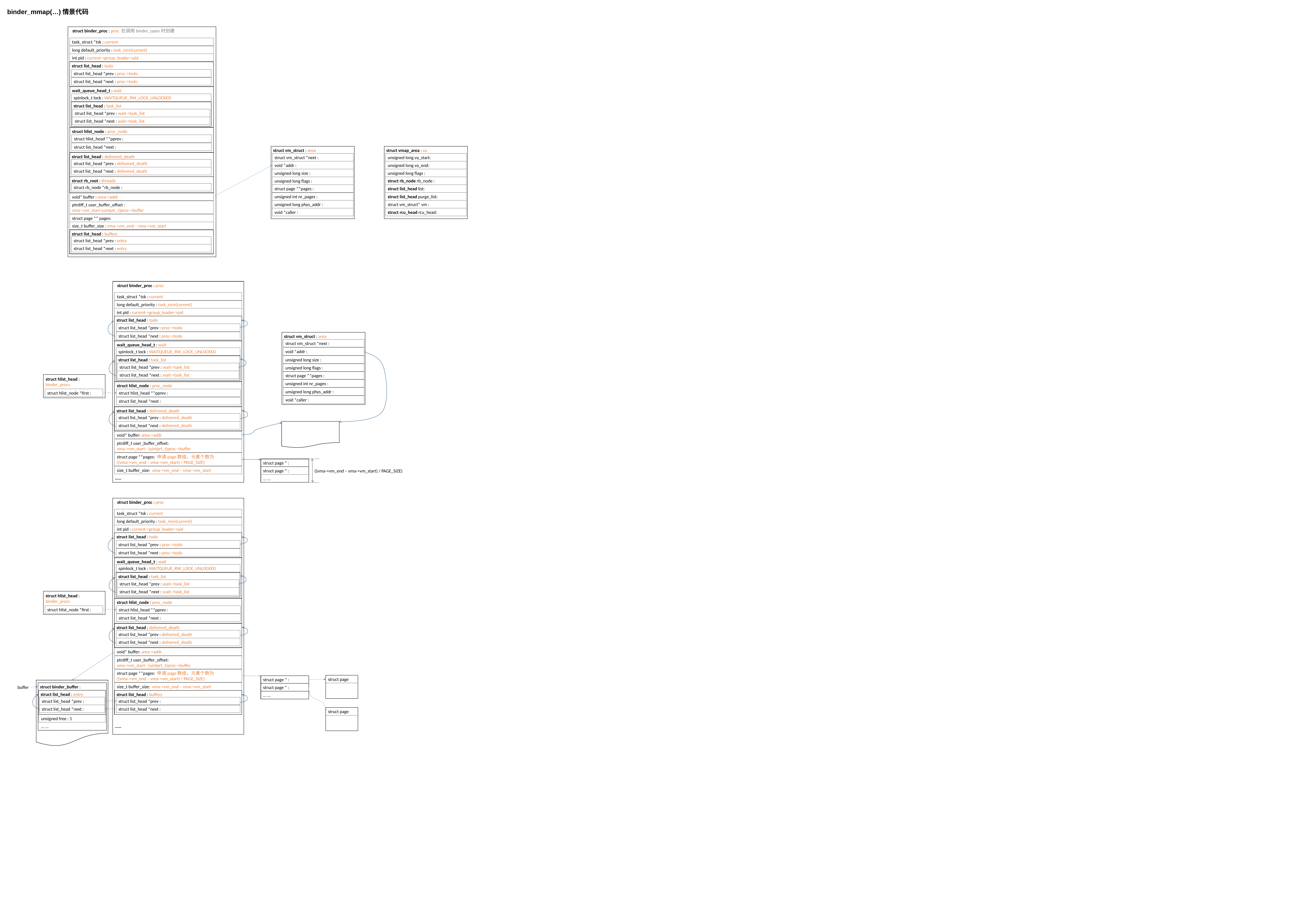

binder_mmap(…)情景代码

struct binder_proc : proc 在调用binder_open时创建
task_struct *tsk : current
long default_priority : task_nice(current)
int pid : current->group_leader->pid
struct list_head : todo

struct list_head *prev : proc->todo
struct list_head *next : proc->todo
wait_queue_head_t : wait

spinlock_t lock : WAITQUEUE_RW_LOCK_UNLOCKED
struct list_head : task_list

struct list_head *prev : wait->task_list
struct list_head *next : wait->task_list
struct hlist_node : proc_node

struct hlist_head **pprev :
struct list_head *next :
struct vmap_area : va
struct vm_struct : area

struct list_head : delivered_death

unsigned long va_start:
struct vm_struct *next :
struct list_head *prev : delivered_death
unsigned long va_end:
void *addr :
struct list_head *next : delivered_death
unsigned long flags :
unsigned long size :
struct rb_root : threads

struct rb_node rb_node :
unsigned long flags :
struct rb_node *rb_node :
struct list_head list:
struct page **pages :
struct list_head purge_list:
unsigned int nr_pages :
void* buffer : area->addr
struct vm_struct* vm :
unsigned long phys_addr :
ptrdiff_t user_buffer_offset :
vma->vm_start-(uintptr_t)proc->buffer
struct rcu_head rcu_head:
void *caller :
struct page ** pages:
size_t buffer_size : vma->vm_end – vma->vm_start
struct list_head : buffers

struct list_head *prev : entry
struct list_head *next : entry

struct binder_proc : proc
task_struct *tsk : current
long default_priority : task_nice(current)
int pid : current->group_leader->pid
struct list_head : todo

struct list_head *prev : proc->todo
struct list_head *next : proc->todo
struct vm_struct : area

struct vm_struct *next :
wait_queue_head_t : wait

void *addr :
spinlock_t lock : WAITQUEUE_RW_LOCK_UNLOCKED

unsigned long size :
struct list_head : task_list

struct list_head *prev : wait->task_list
unsigned long flags :
struct list_head *next : wait->task_list
struct page **pages :

struct hlist_head :
binder_procs
struct hlist_node *first :
unsigned int nr_pages :
struct hlist_node : proc_node

unsigned long phys_addr :
struct hlist_head **pprev :
void *caller :
struct list_head *next :
struct list_head : delivered_death

struct list_head *prev : delivered_death
struct list_head *next : delivered_death

void* buffer: area->addr
ptrdiff_t user_buffer_offset:
vma->vm_start– (uintprt_t)proc->buffer
struct page **pages: 申请page数组，元素个数为
((vma->vm_end – vma->vm_start) / PAGE_SIZE)
struct page * :

size_t buffer_size:  vma->vm_end – vma->vm_start
struct page * :
((vma->vm_end – vma->vm_start) / PAGE_SIZE)
……
… …

struct binder_proc : proc
task_struct *tsk : current
long default_priority : task_nice(current)
int pid : current->group_leader->pid
struct list_head : todo

struct list_head *prev : proc->todo
struct list_head *next : proc->todo
wait_queue_head_t : wait

spinlock_t lock : WAITQUEUE_RW_LOCK_UNLOCKED
struct list_head : task_list

struct list_head *prev : wait->task_list
struct list_head *next : wait->task_list

struct hlist_head :
binder_procs
struct hlist_node *first :
struct hlist_node : proc_node

struct hlist_head **pprev :
struct list_head *next :
struct list_head : delivered_death

struct list_head *prev : delivered_death
struct list_head *next : delivered_death
void* buffer: area->addr
ptrdiff_t user_buffer_offset:
vma->vm_start– (uintprt_t)proc->buffer
struct page **pages: 申请page数组，元素个数为
((vma->vm_end – vma->vm_start) / PAGE_SIZE)

struct page
struct page * :

struct page * :
… …

struct page

struct binder_buffer :

buffer
struct list_head : entry

struct list_head *prev :
struct list_head *next :
unsigned free : 1
… …
size_t buffer_size:  vma->vm_end – vma->vm_start
struct list_head : buffers

struct list_head *prev :
struct list_head *next :
……